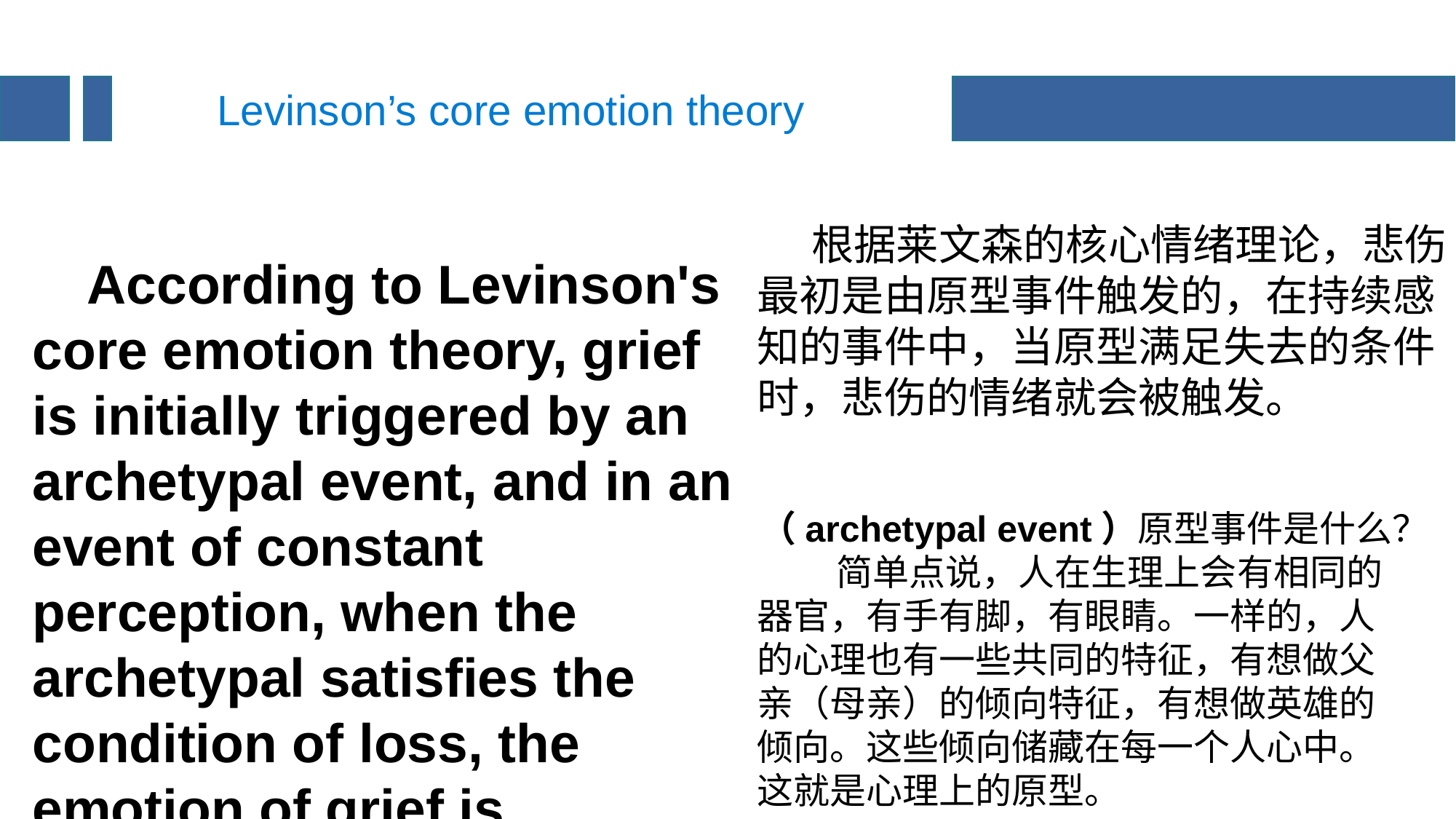

Levinson’s core emotion theory
根据莱文森的核心情绪理论，悲伤最初是由原型事件触发的，在持续感知的事件中，当原型满足失去的条件时，悲伤的情绪就会被触发。
According to Levinson's core emotion theory, grief is initially triggered by an archetypal event, and in an event of constant perception, when the archetypal satisfies the condition of loss, the emotion of grief is triggered.
01
02
（archetypal event）原型事件是什么？
  简单点说，人在生理上会有相同的器官，有手有脚，有眼睛。一样的，人的心理也有一些共同的特征，有想做父亲（母亲）的倾向特征，有想做英雄的倾向。这些倾向储藏在每一个人心中。这就是心理上的原型。
03
04